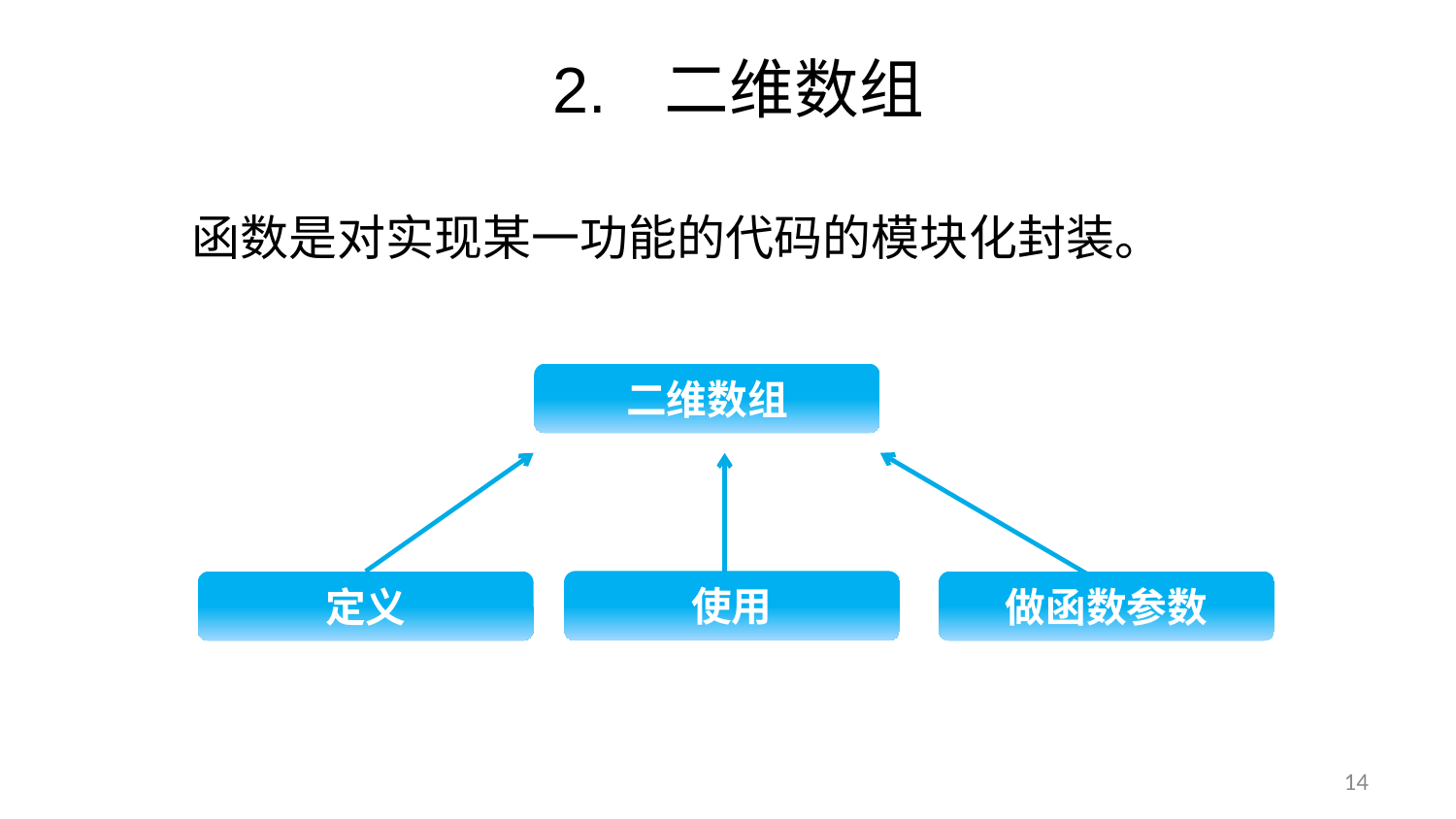

二维数组
函数是对实现某一功能的代码的模块化封装。
二维数组
定义
使用
做函数参数
14